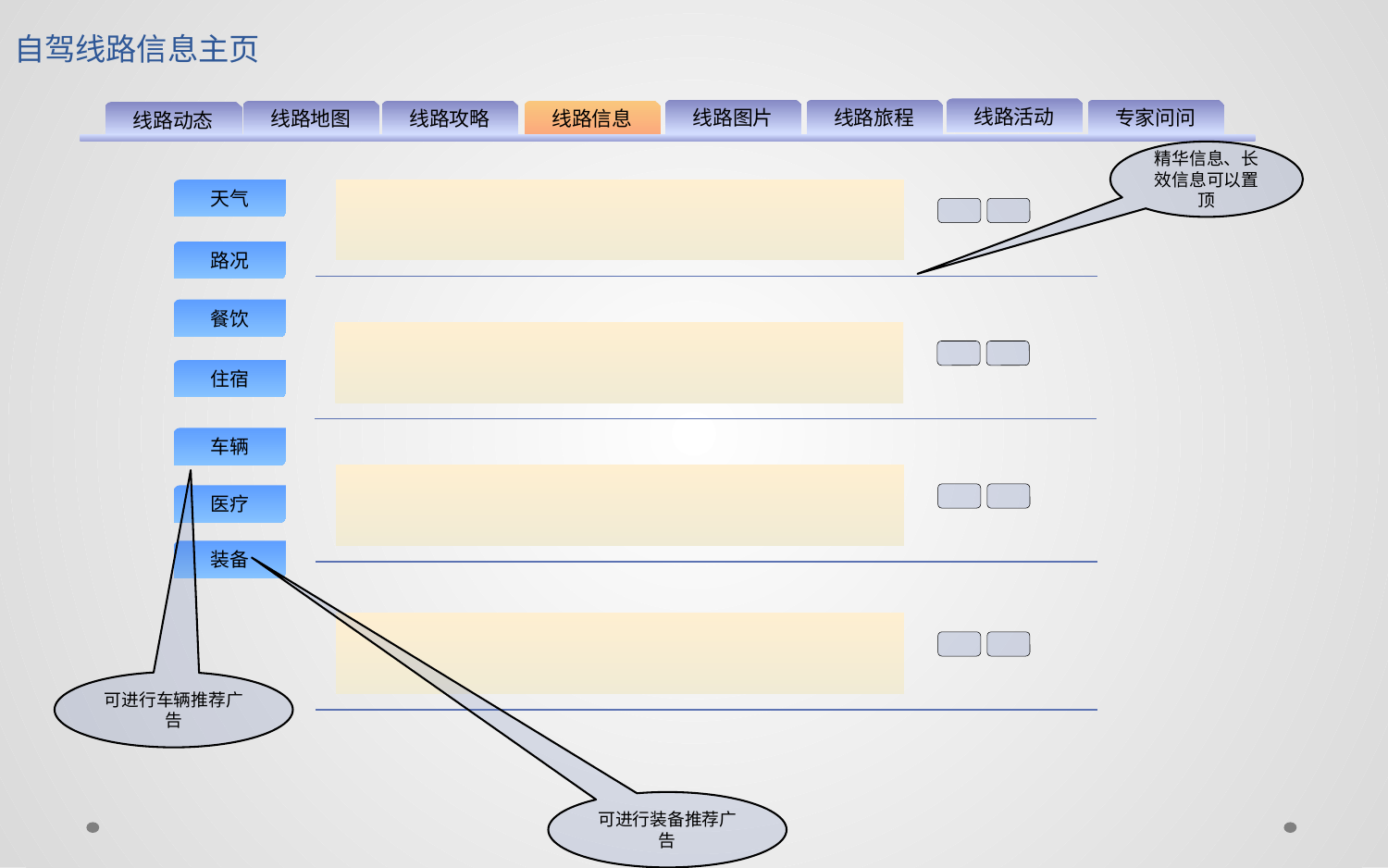

# 自驾线路信息主页
线路活动
线路图片
线路旅程
线路地图
线路信息
线路攻略
线路动态

专家问问
精华信息、长效信息可以置顶

天气
路况
餐饮

住宿
车辆

医疗
装备

可进行车辆推荐广告
可进行装备推荐广告